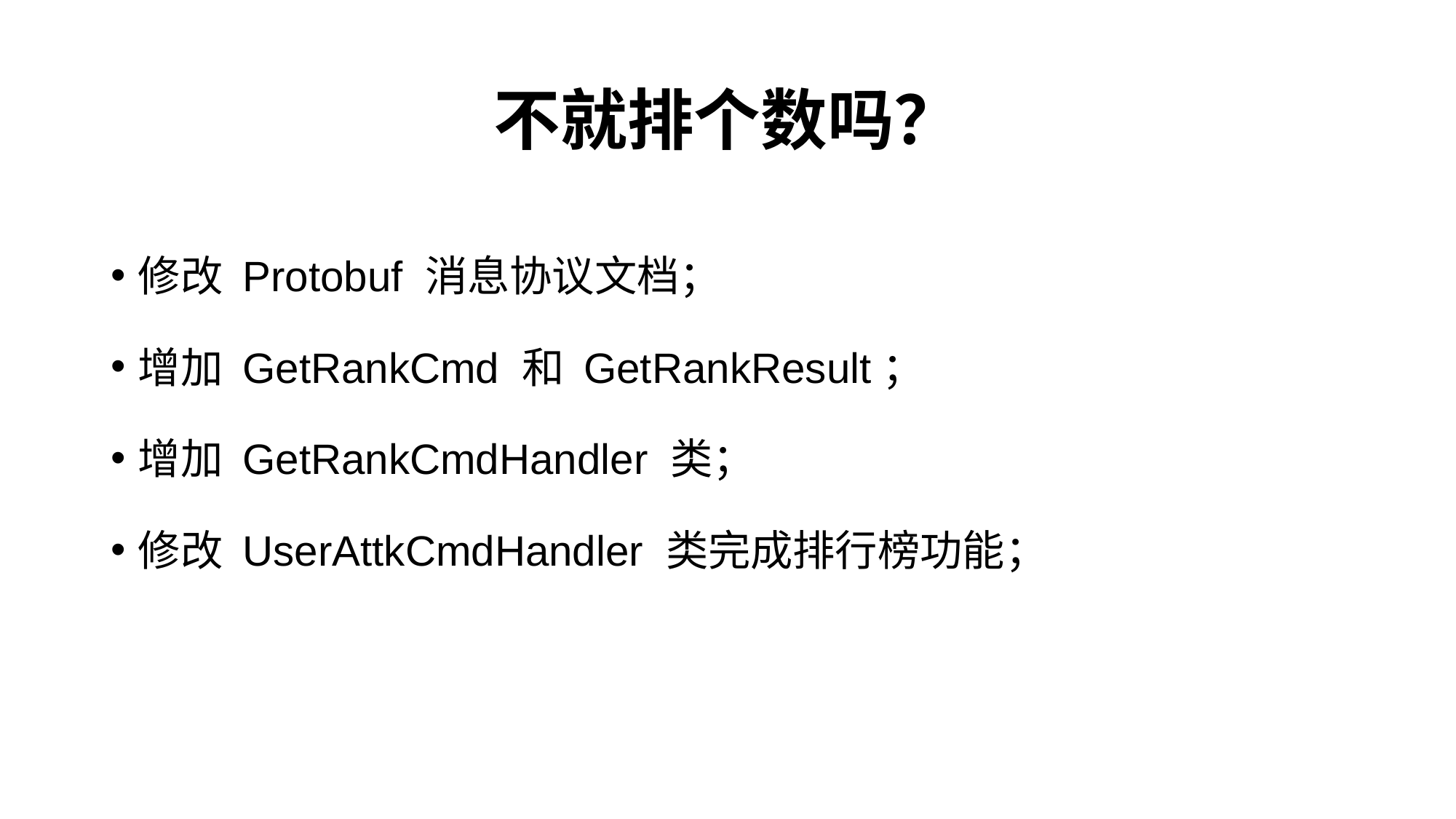

# 不就排个数吗？
修改 Protobuf 消息协议文档；
增加 GetRankCmd 和 GetRankResult；
增加 GetRankCmdHandler 类；
修改 UserAttkCmdHandler 类完成排行榜功能；